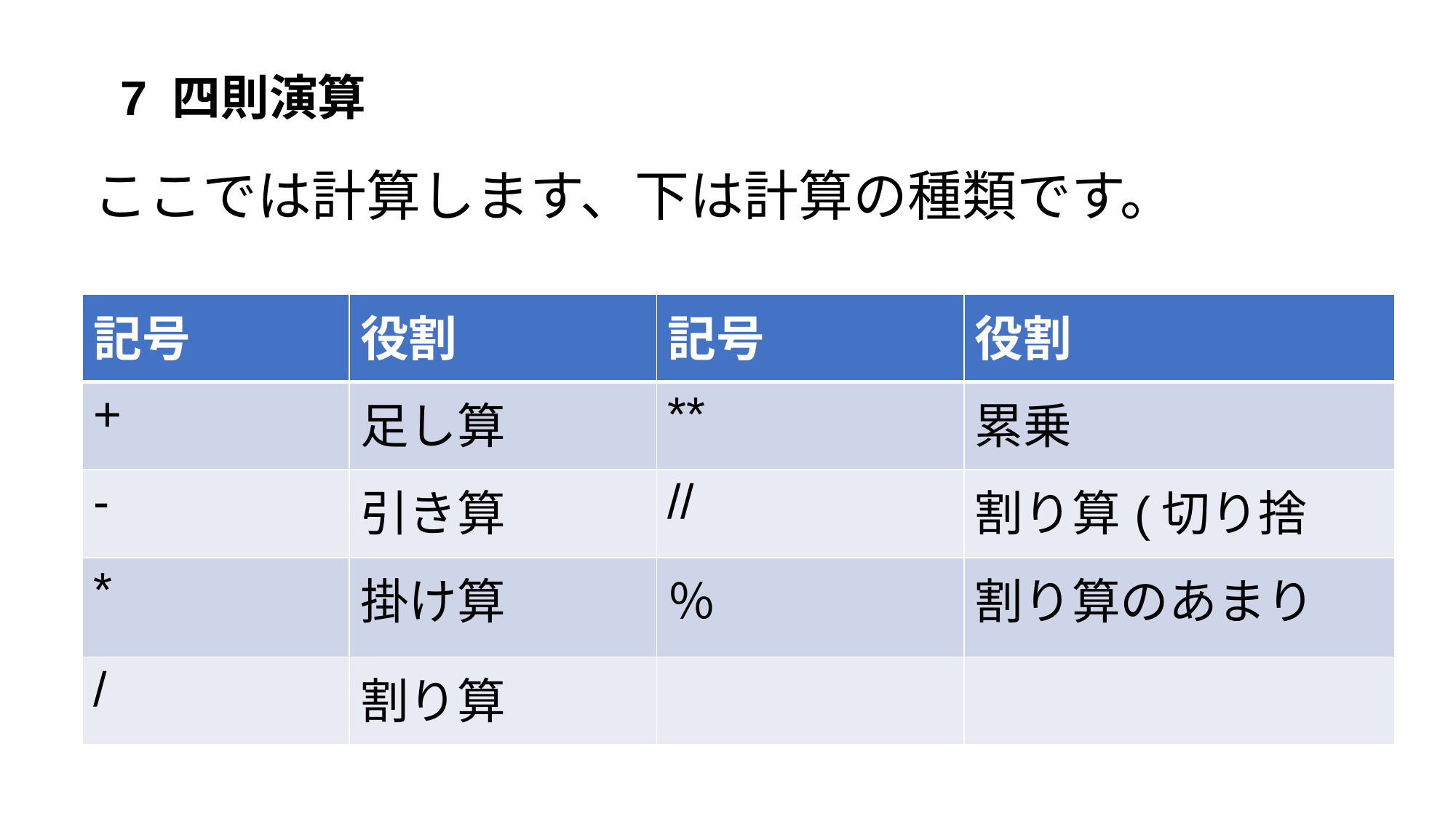

7 四則演算

ここでは計算します、下は計算の種類です。
| 記号 | 役割 | 記号 | 役割 |
| --- | --- | --- | --- |
| + | 足し算 | \*\* | 累乗 |
| - | 引き算 | // | 割り算(切り捨て) |
| \* | 掛け算 | ％ | 割り算のあまり |
| / | 割り算 |  |  |